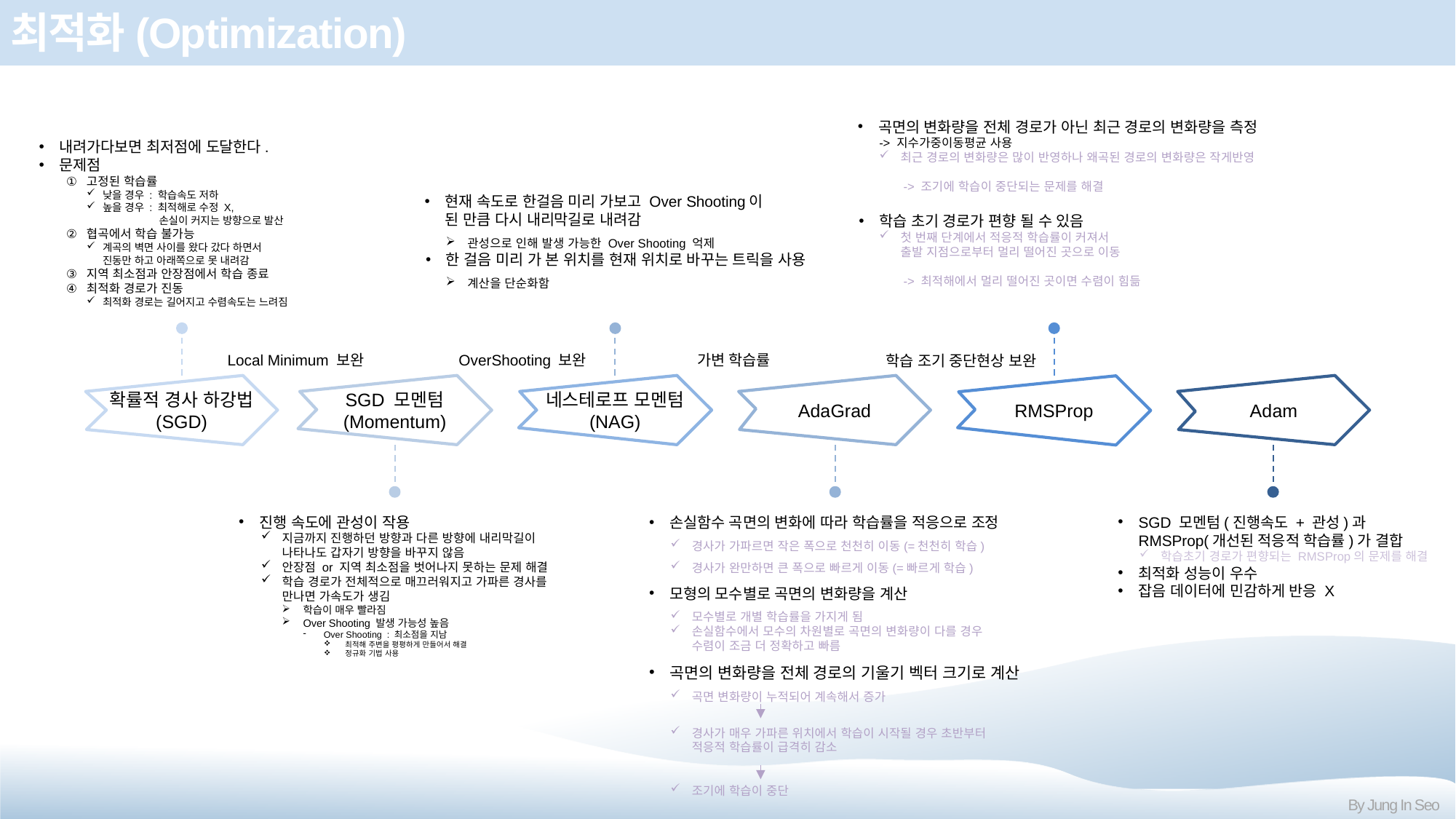

# 최적화(Optimization)
곡면의 변화량을 전체 경로가 아닌 최근 경로의 변화량을 측정
-> 지수가중이동평균 사용
최근 경로의 변화량은 많이 반영하나 왜곡된 경로의 변화량은 작게반영

       -> 조기에 학습이 중단되는 문제를 해결

학습 초기 경로가 편향 될 수 있음
첫 번째 단계에서 적응적 학습률이 커져서
출발 지점으로부터 멀리 떨어진 곳으로 이동

       -> 최적해에서 멀리 떨어진 곳이면 수렴이 힘듦
내려가다보면 최저점에 도달한다.
문제점
고정된 학습률
낮을 경우 : 학습속도 저하
높을 경우 : 최적해로 수정 X,
                               손실이 커지는 방향으로 발산
협곡에서 학습 불가능
계곡의 벽면 사이를 왔다 갔다 하면서
진동만 하고 아래쪽으로 못 내려감
지역 최소점과 안장점에서 학습 종료
최적화 경로가 진동
최적화 경로는 길어지고 수렴속도는 느려짐
현재 속도로 한걸음 미리 가보고 Over Shooting이
된 만큼 다시 내리막길로 내려감
관성으로 인해 발생 가능한 Over Shooting 억제
한 걸음 미리 가 본 위치를 현재 위치로 바꾸는 트릭을 사용
계산을 단순화함

확률적 경사 하강법
(SGD)
SGD 모멘텀
(Momentum)
네스테로프 모멘텀
(NAG)
AdaGrad
Adam
RMSProp

Local Minimum 보완
OverShooting 보완
가변 학습률
학습 조기 중단현상 보완
손실함수 곡면의 변화에 따라 학습률을 적응으로 조정
경사가 가파르면 작은 폭으로 천천히 이동(=천천히 학습)
경사가 완만하면 큰 폭으로 빠르게 이동(=빠르게 학습)
모형의 모수별로 곡면의 변화량을 계산
모수별로 개별 학습률을 가지게 됨
손실함수에서 모수의 차원별로 곡면의 변화량이 다를 경우
수렴이 조금 더 정확하고 빠름
곡면의 변화량을 전체 경로의 기울기 벡터 크기로 계산
곡면 변화량이 누적되어 계속해서 증가

경사가 매우 가파른 위치에서 학습이 시작될 경우 초반부터
적응적 학습률이 급격히 감소

조기에 학습이 중단
진행 속도에 관성이 작용
지금까지 진행하던 방향과 다른 방향에 내리막길이
나타나도 갑자기 방향을 바꾸지 않음
안장점 or 지역 최소점을 벗어나지 못하는 문제 해결
학습 경로가 전체적으로 매끄러워지고 가파른 경사를
만나면 가속도가 생김
학습이 매우 빨라짐
Over Shooting 발생 가능성 높음
Over Shooting  : 최소점을 지남
최적해 주변을 평평하게 만들어서 해결
정규화 기법 사용

SGD 모멘텀(진행속도 + 관성)과
RMSProp(개선된 적응적 학습률)가 결합
학습초기 경로가 편향되는 RMSProp의 문제를 해결
최적화 성능이 우수
잡음 데이터에 민감하게 반응 X